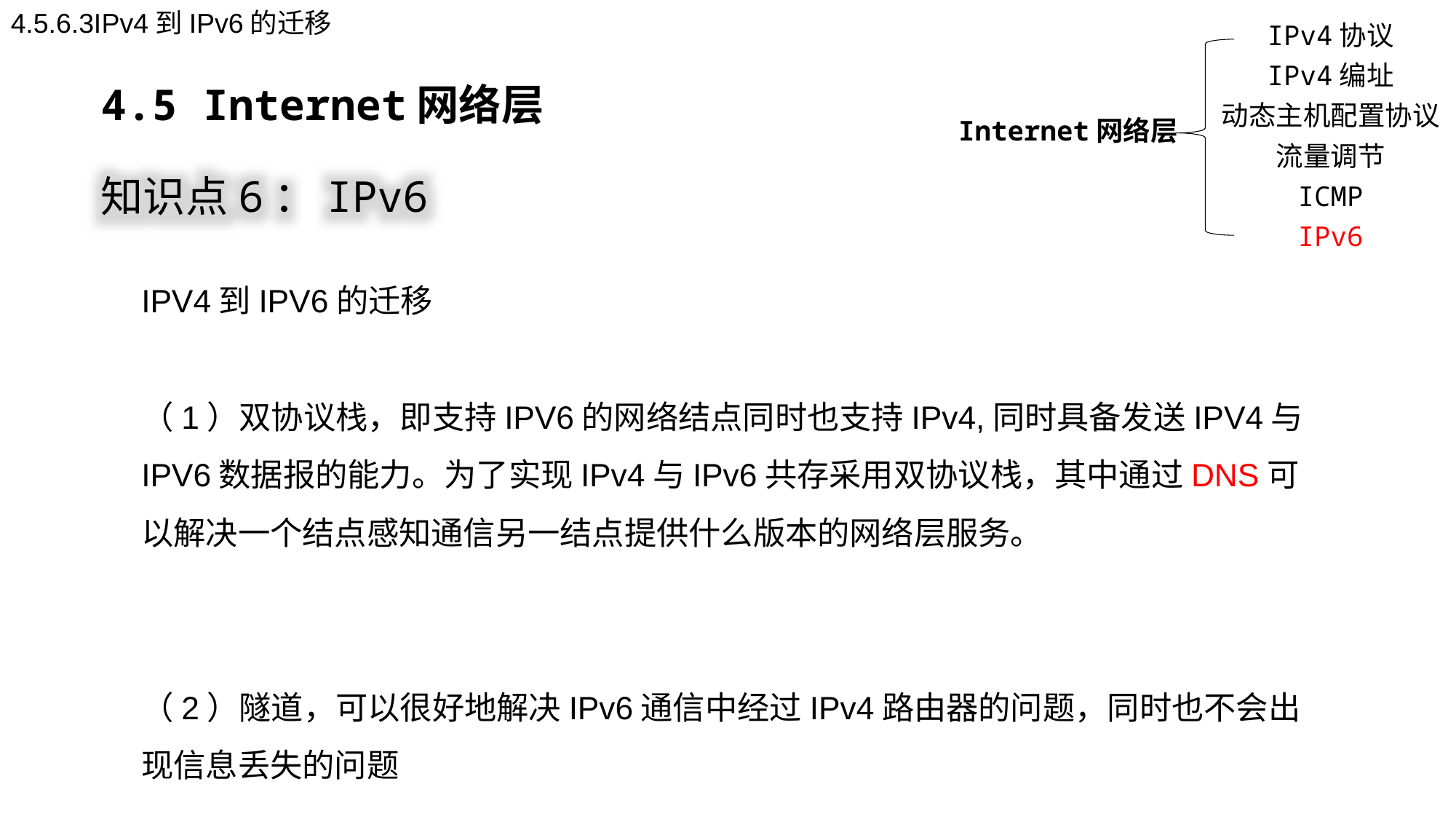

4.5.6.3IPv4到IPv6的迁移
IPv4协议

IPv4编址
动态主机配置协议
Internet网络层
流量调节
ICMP
IPv6
4.5 Internet网络层
知识点6：IPv6
IPV4到IPV6的迁移

（1）双协议栈，即支持IPV6的网络结点同时也支持IPv4,同时具备发送IPV4与IPV6数据报的能力。为了实现IPv4与IPv6共存采用双协议栈，其中通过DNS可以解决一个结点感知通信另一结点提供什么版本的网络层服务。

（2）隧道，可以很好地解决IPv6通信中经过IPv4路由器的问题，同时也不会出现信息丢失的问题